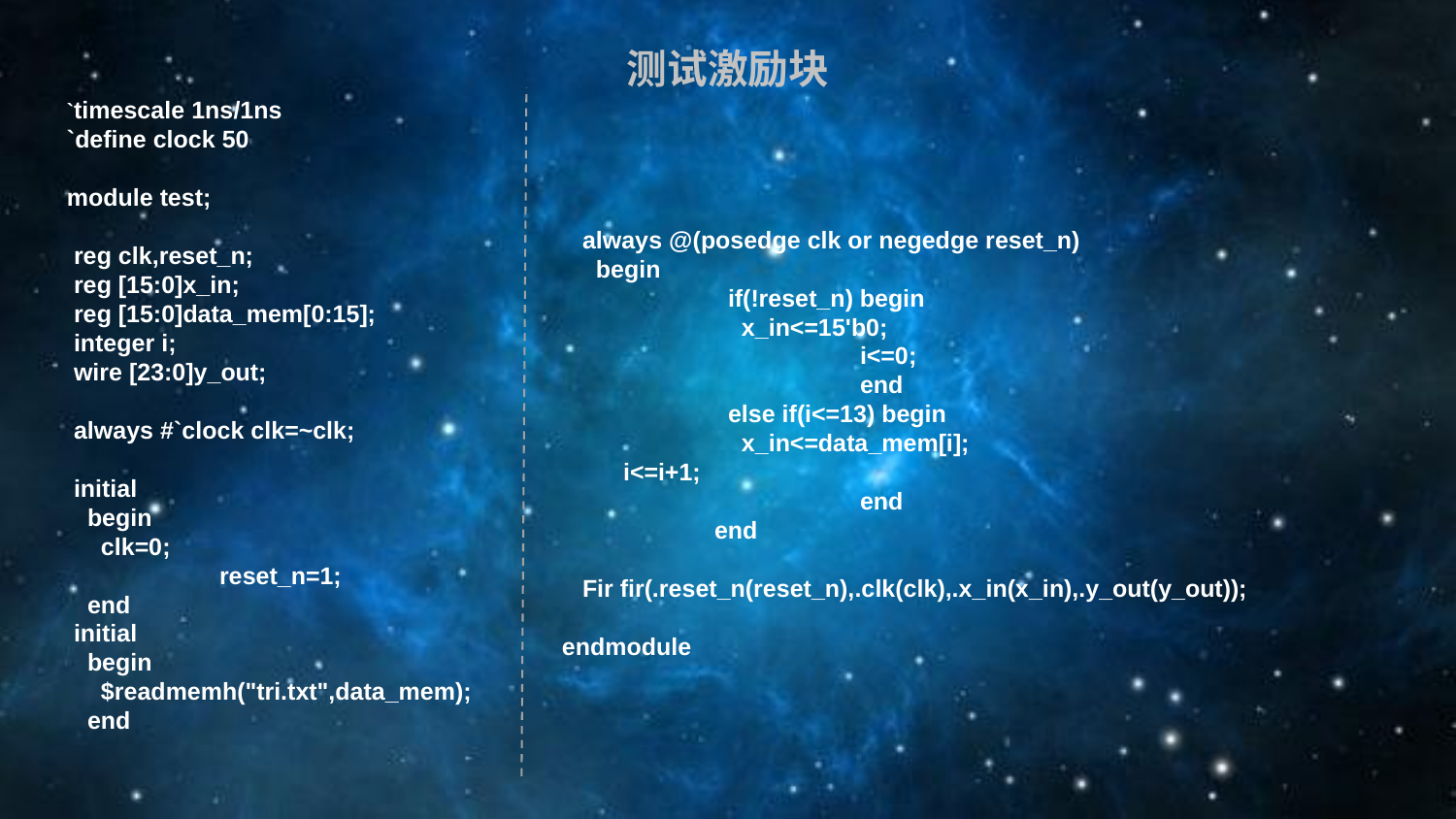

测试激励块
`timescale 1ns/1ns`define clock 50 module test;  reg clk,reset_n; reg [15:0]x_in; reg [15:0]data_mem[0:15]; integer i; wire [23:0]y_out;  always #`clock clk=~clk;  initial   begin     clk=0;	 reset_n=1;
   end
 initial    begin      $readmemh("tri.txt",data_mem);   end

   always @(posedge clk or negedge reset_n)     begin 	   if(!reset_n) begin	     x_in<=15'b0;		 i<=0;		 end	   else if(i<=13) begin	     x_in<=data_mem[i];         i<=i+1;		 end	 end    Fir fir(.reset_n(reset_n),.clk(clk),.x_in(x_in),.y_out(y_out)); endmodule
17